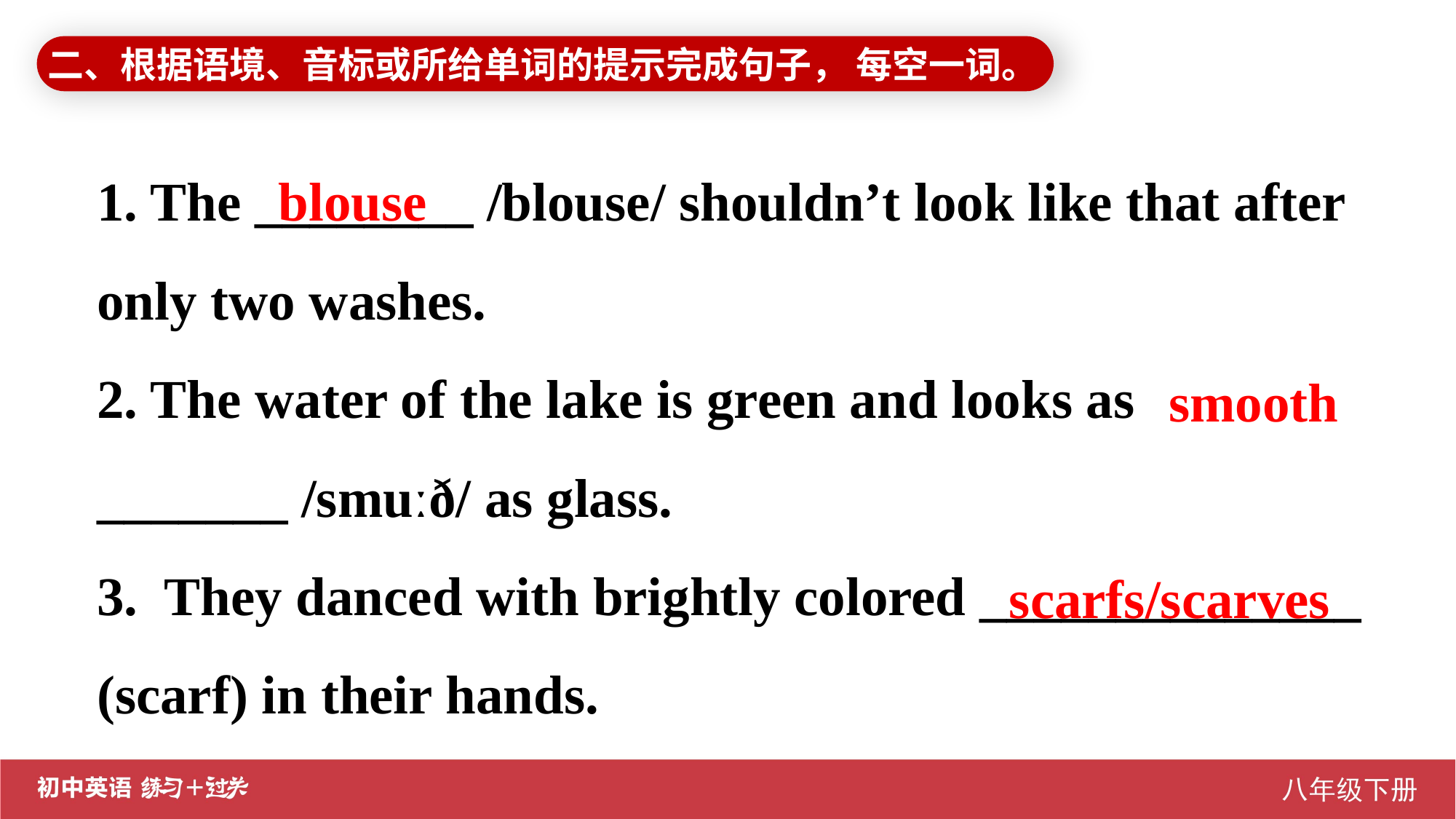

二、根据语境、音标或所给单词的提示完成句子， 每空一词。
1. The ________ /blouse/ shouldn’t look like that after only two washes.
2. The water of the lake is green and looks as _______ /smuːð/ as glass.
3.  They danced with brightly colored ______________ (scarf) in their hands.
blouse
 smooth
 scarfs/scarves